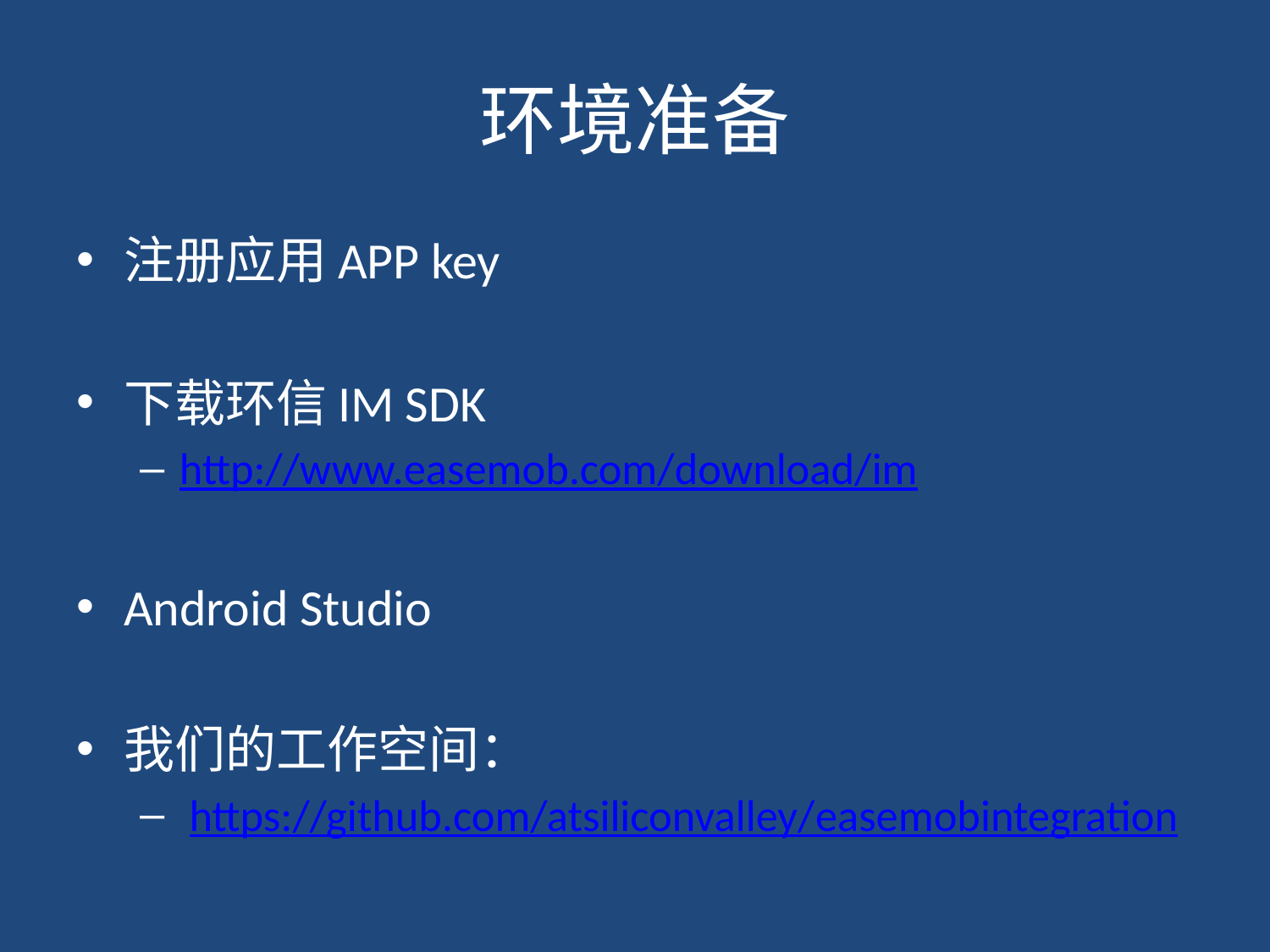

# 环境准备
注册应用APP key

下载环信IM SDK
http://www.easemob.com/download/im

Android Studio

我们的工作空间：
 https://github.com/atsiliconvalley/easemobintegration